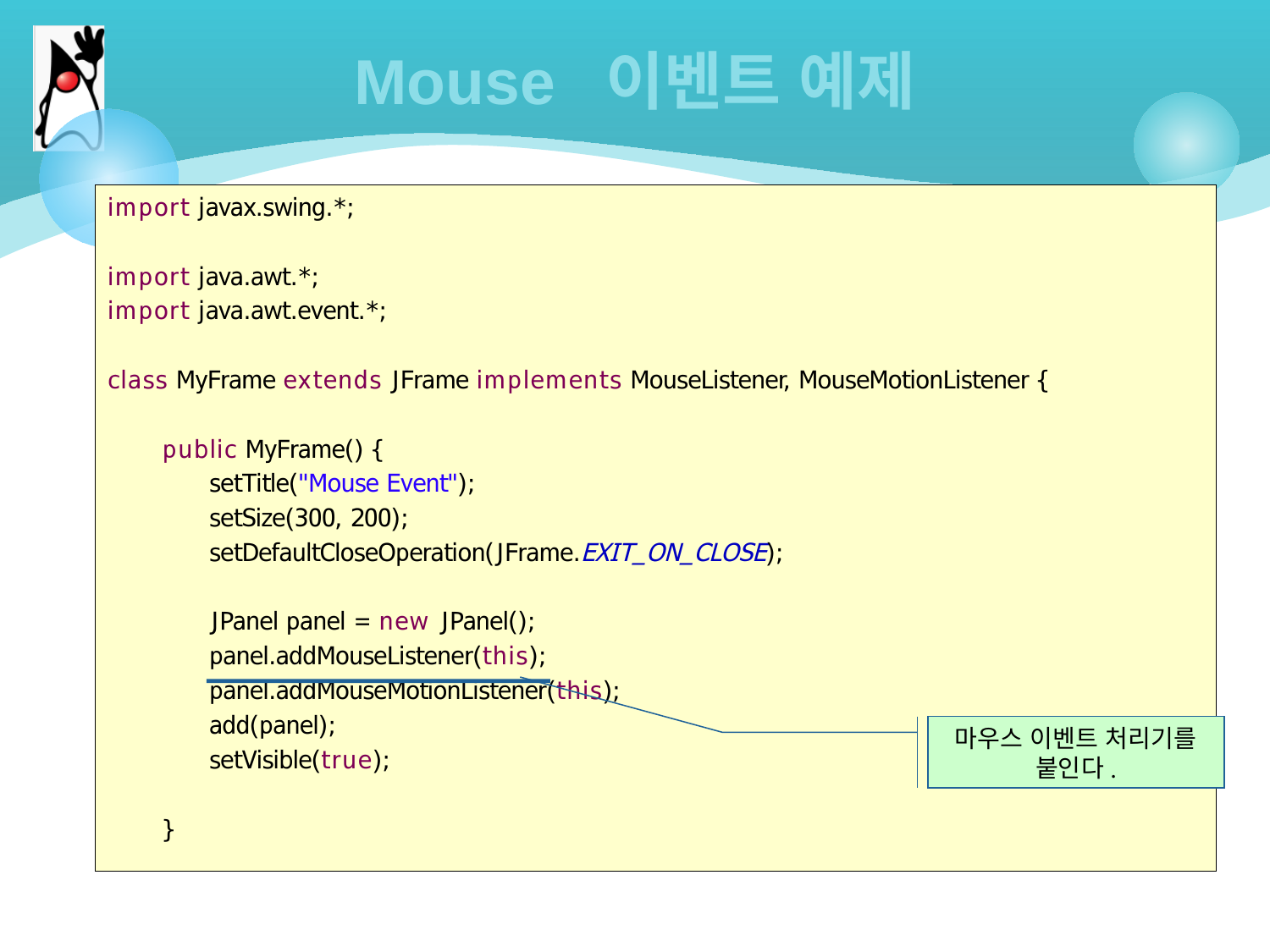

# Mouse  이벤트 예제
import javax.swing.*;

import java.awt.*;
import java.awt.event.*;

class MyFrame extends JFrame implements MouseListener, MouseMotionListener {

       public MyFrame() {
             setTitle("Mouse Event");
             setSize(300, 200);
             setDefaultCloseOperation(JFrame.EXIT_ON_CLOSE);

             JPanel panel = new JPanel();
             panel.addMouseListener(this);
             panel.addMouseMotionListener(this);
             add(panel);
             setVisible(true);

       }

마우스 이벤트 처리기를 붙인다.